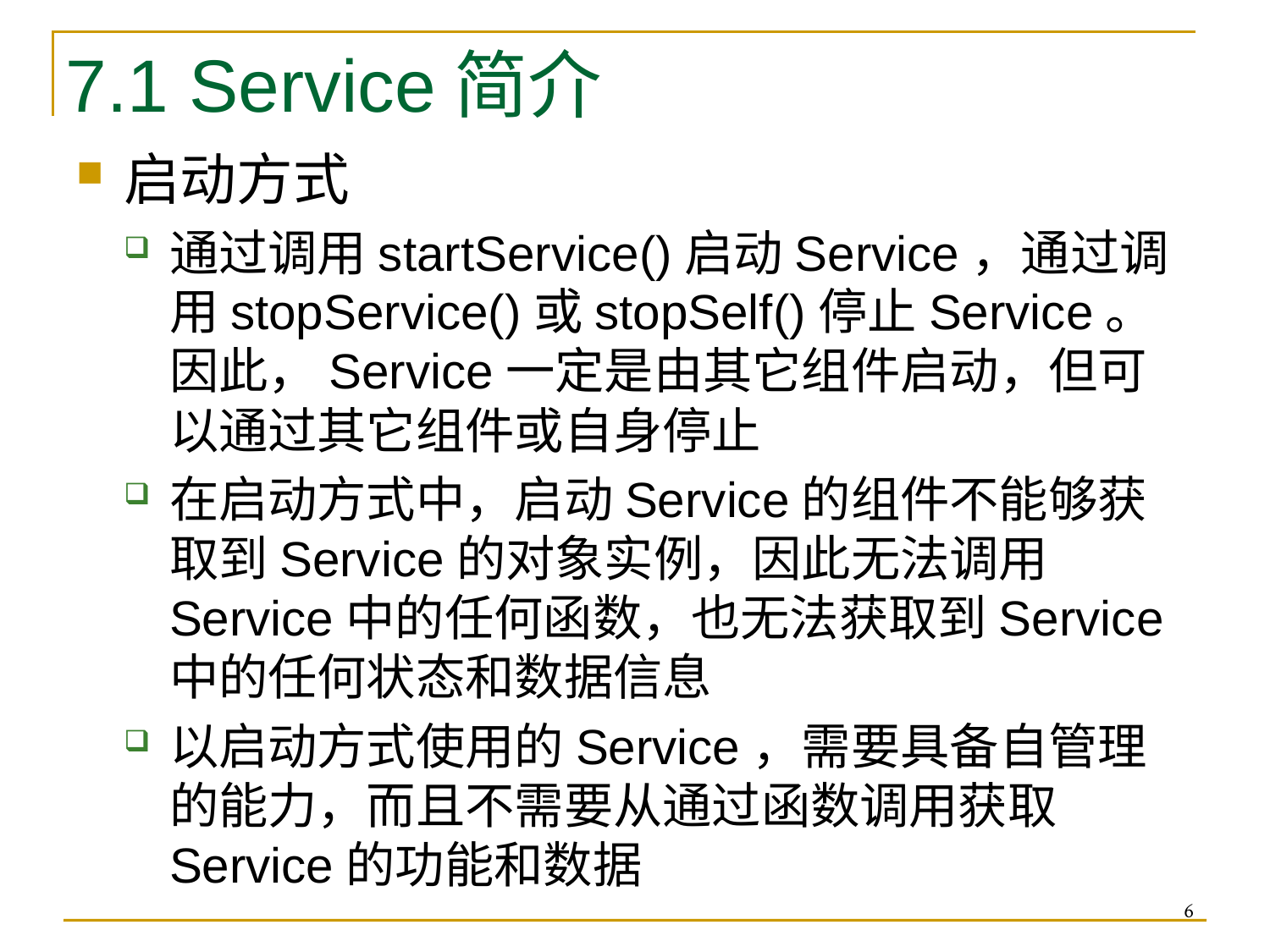

# 7.1 Service简介
启动方式
通过调用startService()启动Service，通过调用stopService()或stopSelf()停止Service。因此，Service一定是由其它组件启动，但可以通过其它组件或自身停止
在启动方式中，启动Service的组件不能够获取到Service的对象实例，因此无法调用Service中的任何函数，也无法获取到Service中的任何状态和数据信息
以启动方式使用的Service，需要具备自管理的能力，而且不需要从通过函数调用获取Service的功能和数据
6